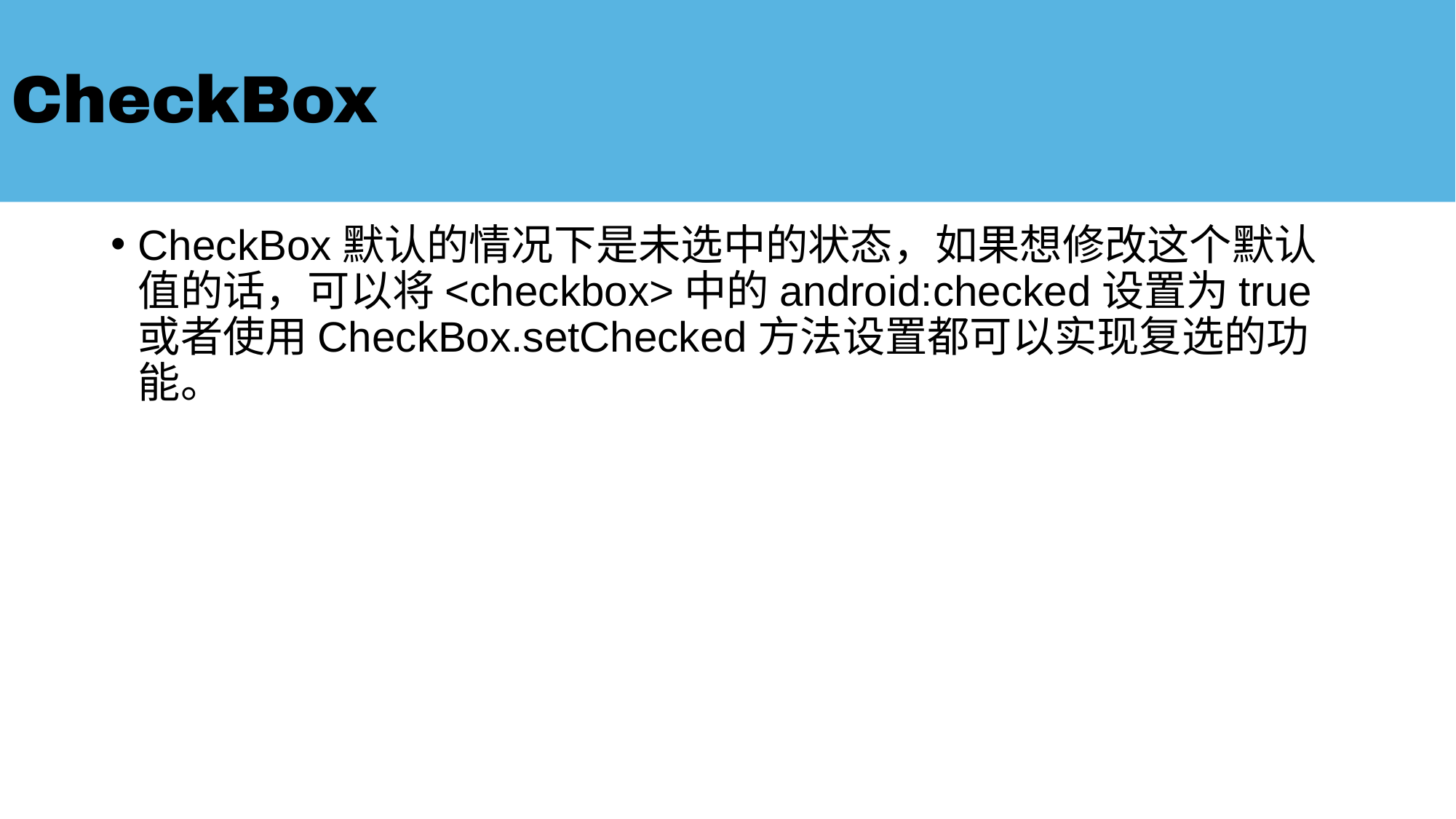

# CheckBox
CheckBox默认的情况下是未选中的状态，如果想修改这个默认值的话，可以将<checkbox>中的android:checked设置为true或者使用CheckBox.setChecked方法设置都可以实现复选的功能。